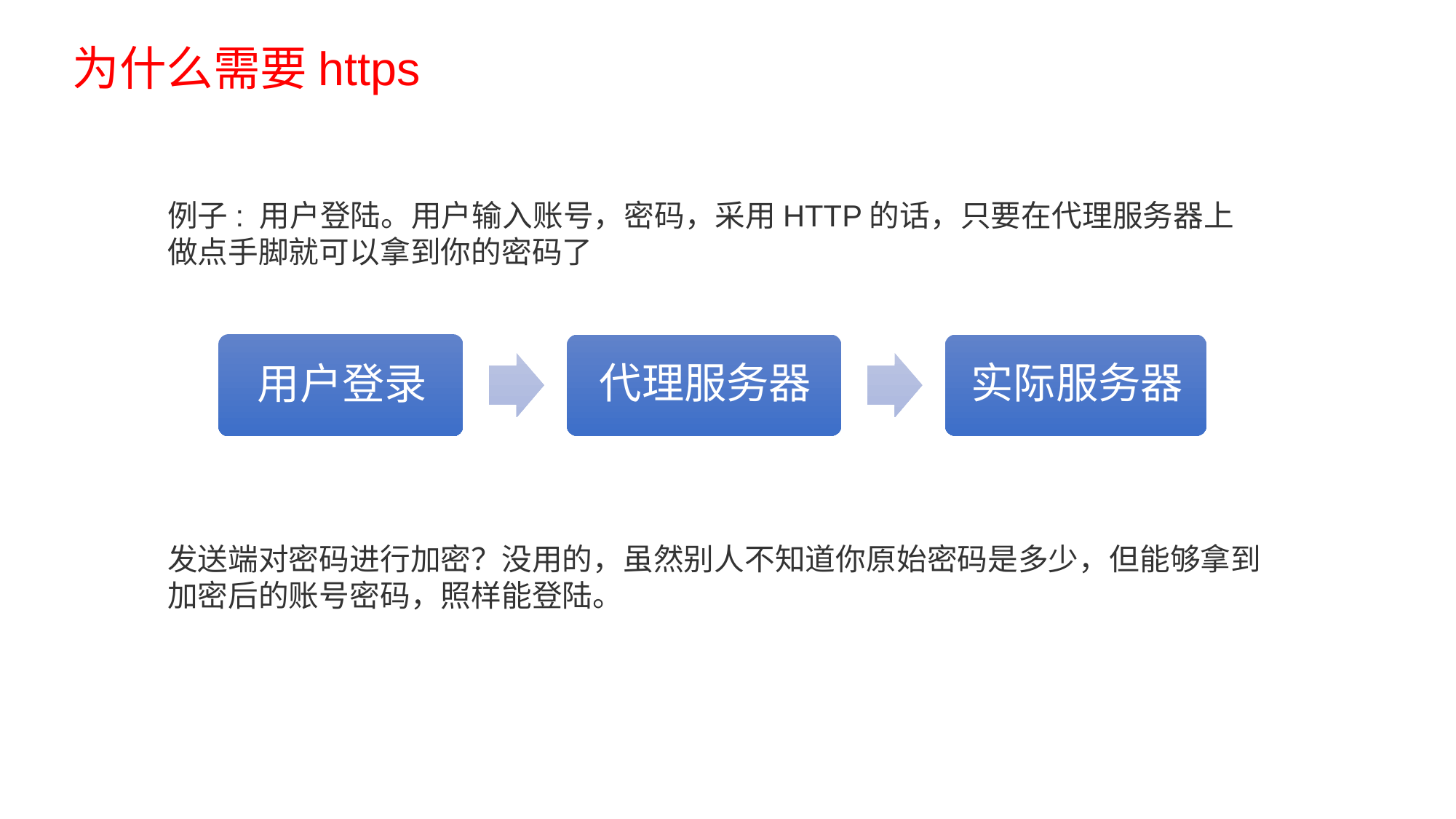

# 为什么需要https
例子: 用户登陆。用户输入账号，密码，采用HTTP的话，只要在代理服务器上做点手脚就可以拿到你的密码了
用户登录

代理服务器

实际服务器
发送端对密码进行加密？没用的，虽然别人不知道你原始密码是多少，但能够拿到加密后的账号密码，照样能登陆。